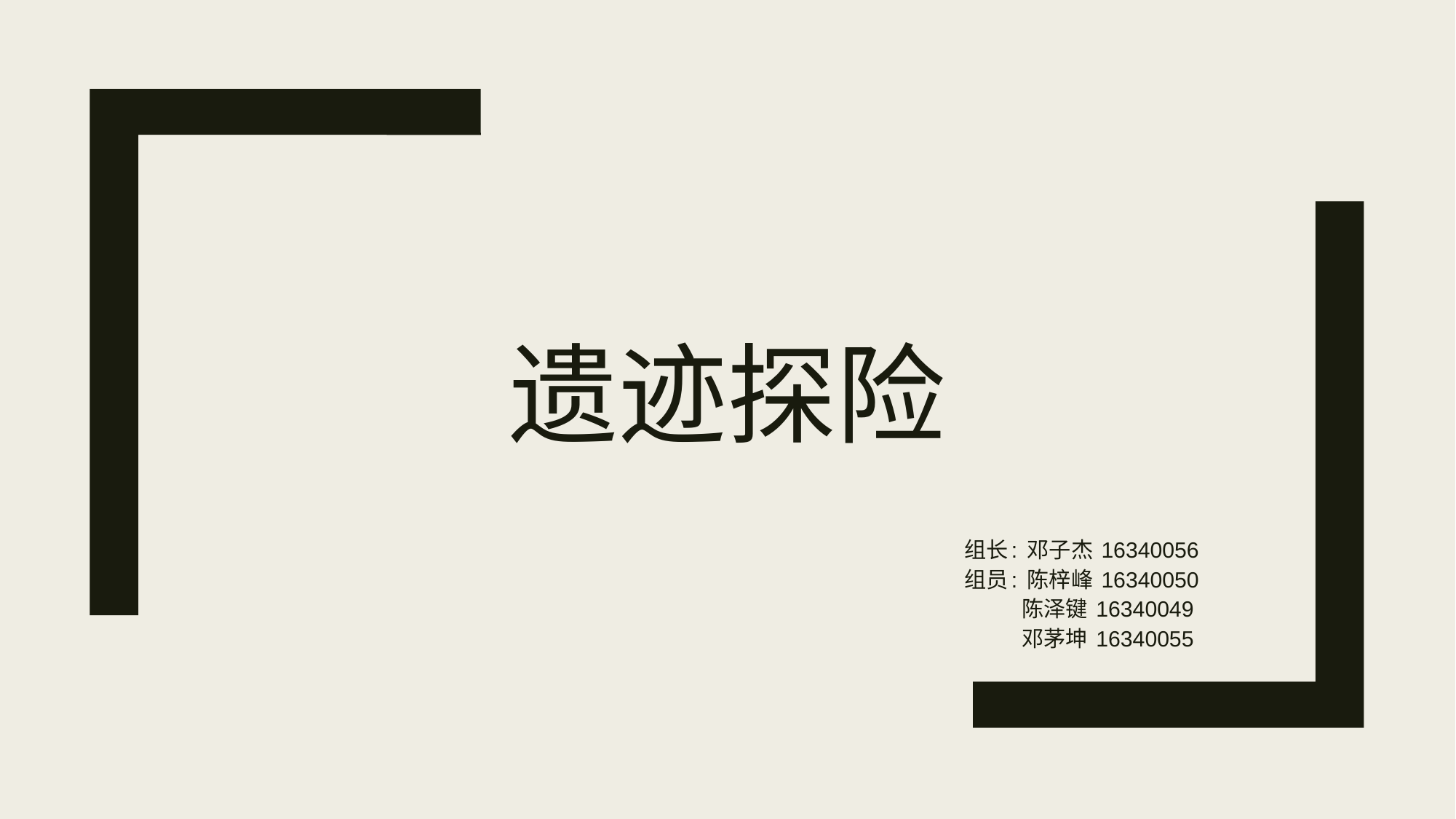

# 遗迹探险
组长: 邓子杰 16340056
组员: 陈梓峰 16340050
          陈泽键 16340049
          邓茅坤 16340055